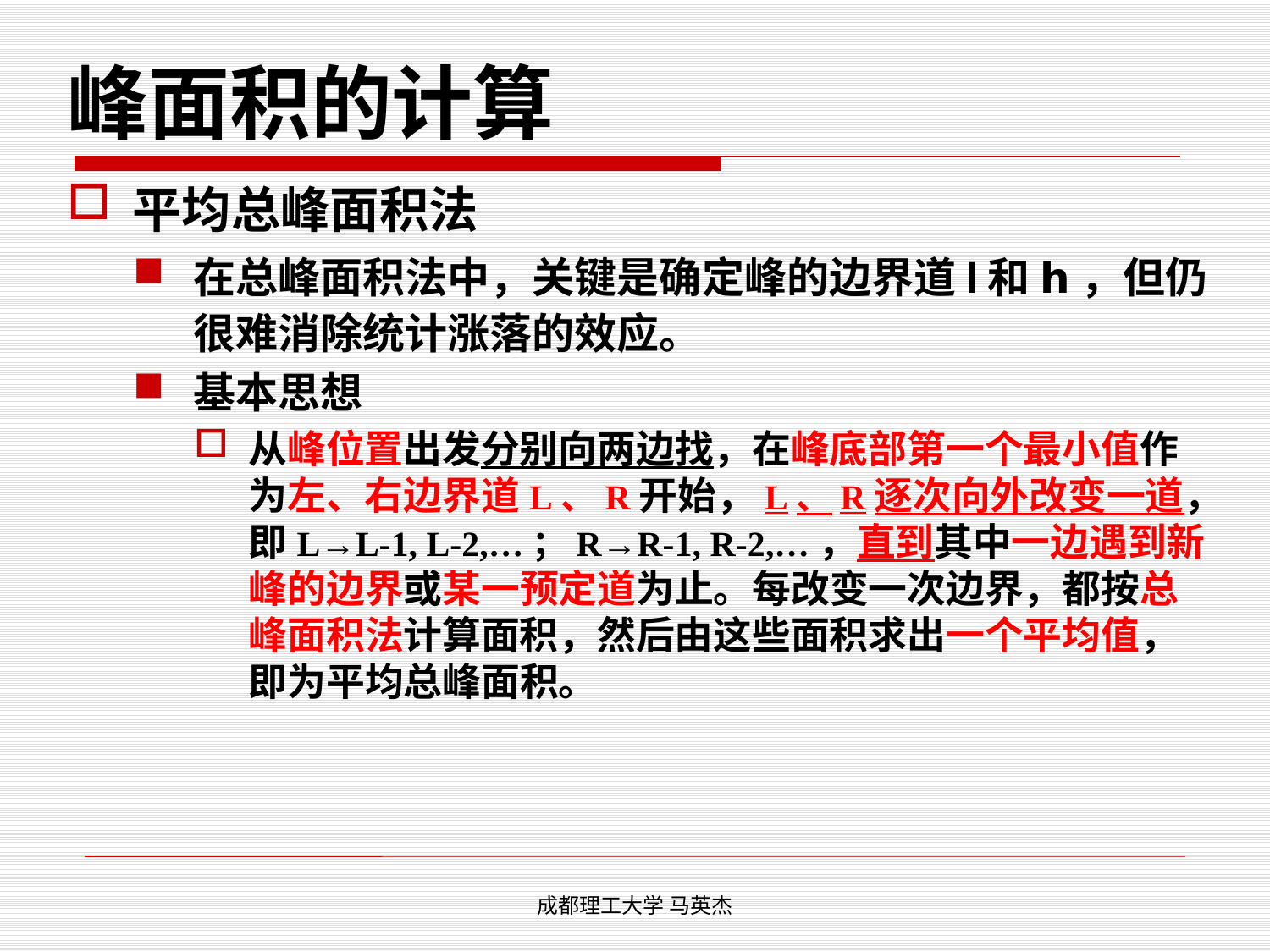

# 峰面积的计算
平均总峰面积法
在总峰面积法中，关键是确定峰的边界道l和h，但仍很难消除统计涨落的效应。
基本思想
从峰位置出发分别向两边找，在峰底部第一个最小值作为左、右边界道L、R开始，L、R逐次向外改变一道，即L→L-1, L-2,…；R→R-1, R-2,…，直到其中一边遇到新峰的边界或某一预定道为止。每改变一次边界，都按总峰面积法计算面积，然后由这些面积求出一个平均值，即为平均总峰面积。

成都理工大学 马英杰